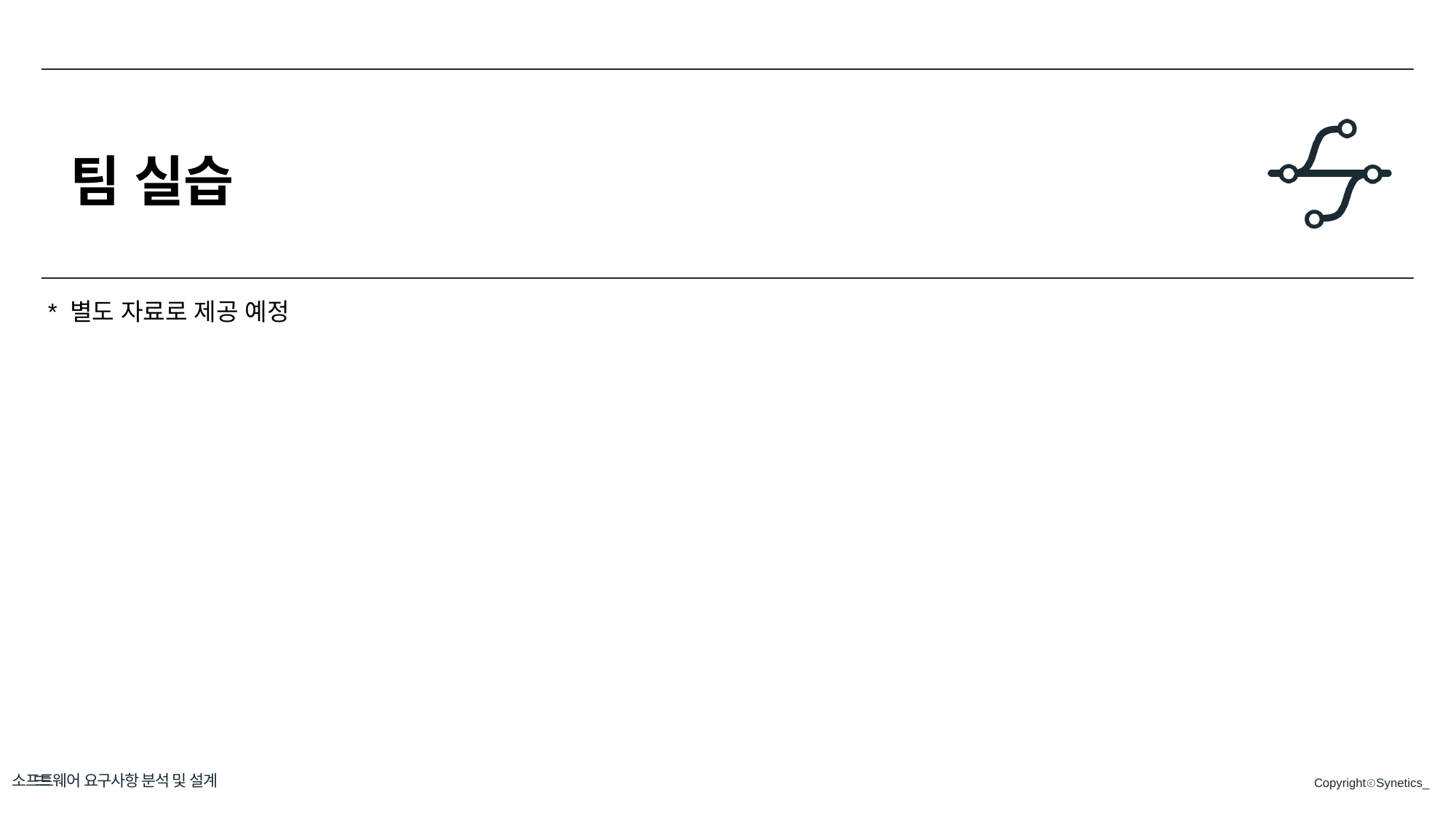

# 팀 실습
* 별도 자료로 제공 예정